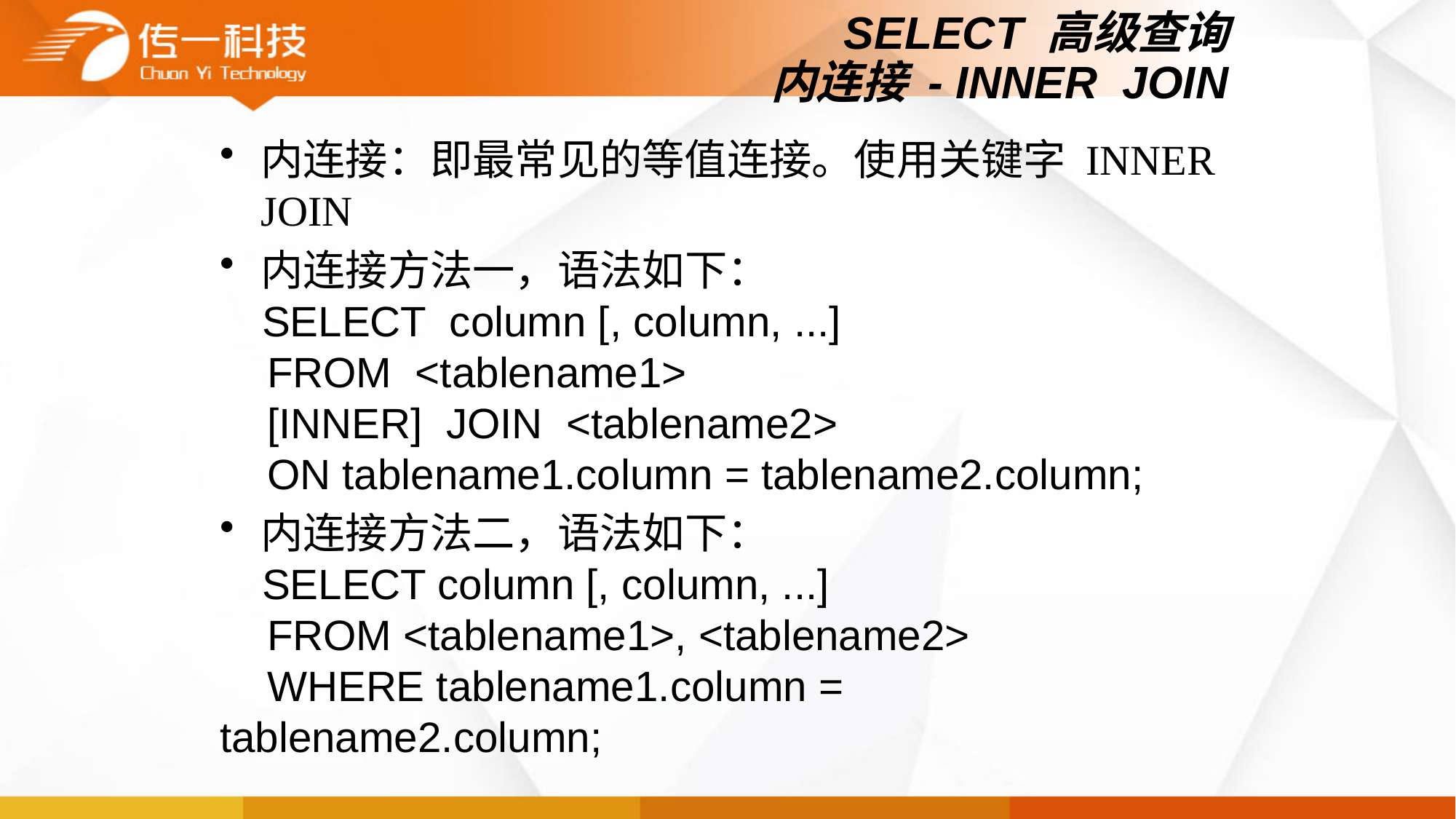

# SELECT 高级查询 内连接 - INNER  JOIN
内连接：即最常见的等值连接。使用关键字 INNER  JOIN
内连接方法一，语法如下：
    SELECT  column [, column, ...]
    FROM  <tablename1>
    [INNER]  JOIN  <tablename2>
    ON tablename1.column = tablename2.column;
内连接方法二，语法如下：
    SELECT column [, column, ...]
    FROM <tablename1>, <tablename2>
    WHERE tablename1.column = tablename2.column;